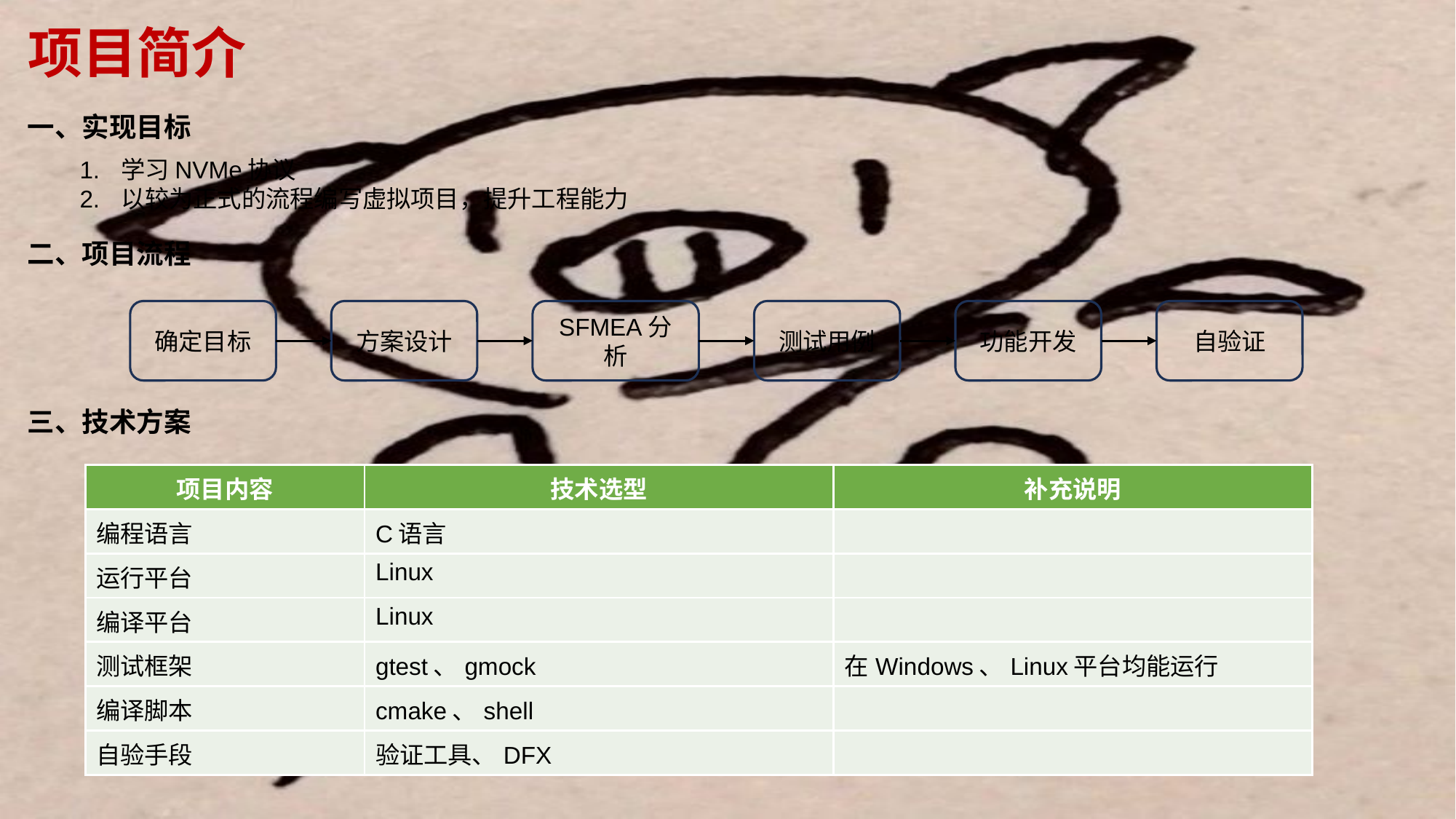

项目简介
一、实现目标
学习NVMe协议
以较为正式的流程编写虚拟项目，提升工程能力
二、项目流程
SFMEA分析
功能开发
自验证
测试用例
确定目标
方案设计
三、技术方案
| 项目内容 | 技术选型 | 补充说明 |
| --- | --- | --- |
| 编程语言 | C语言 |  |
| 运行平台 | Linux |  |
| 编译平台 | Linux |  |
| 测试框架 | gtest、gmock | 在Windows、Linux平台均能运行 |
| 编译脚本 | cmake、shell |  |
| 自验手段 | 验证工具、DFX |  |